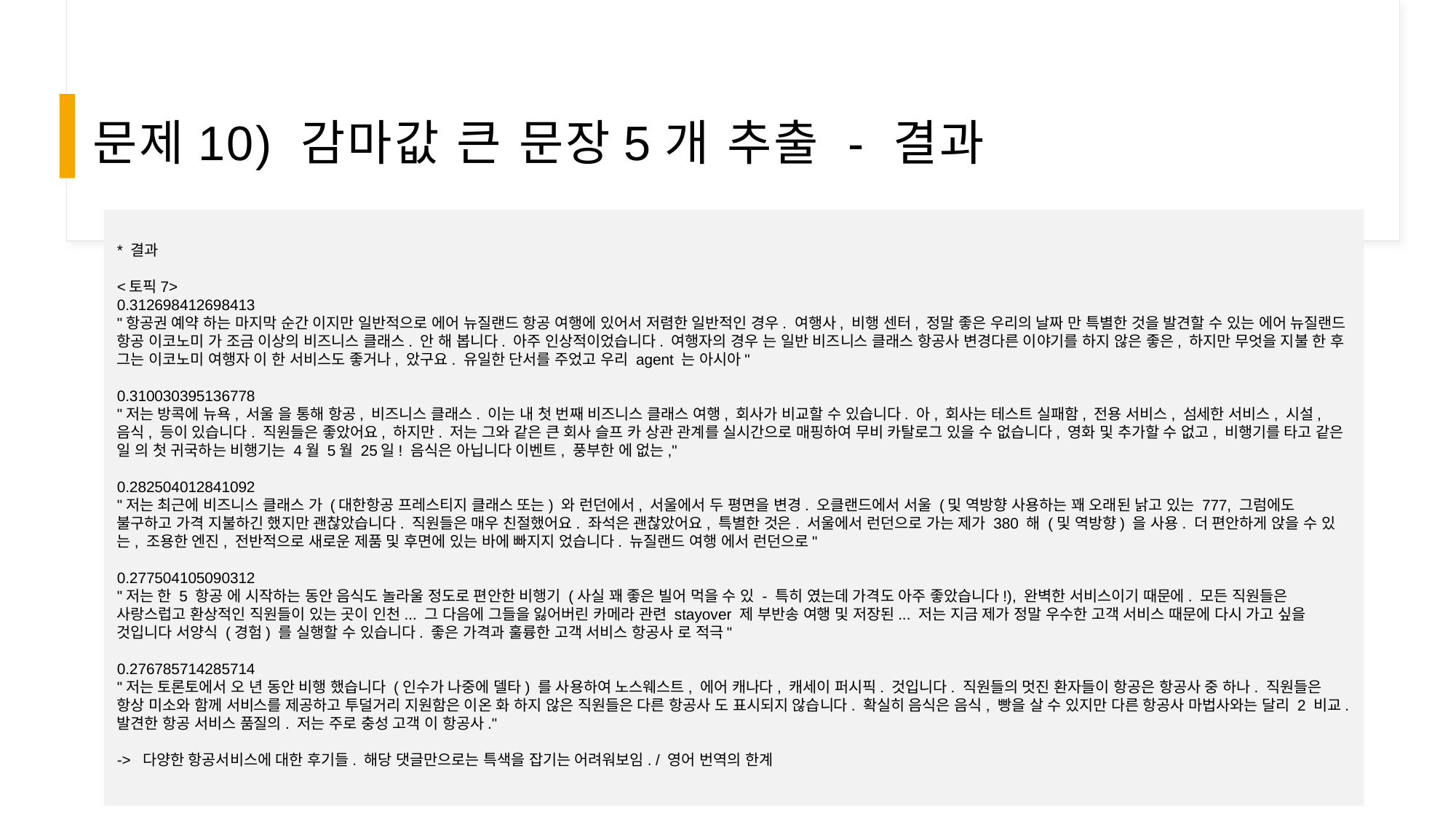

# 문제10) 감마값 큰 문장5개 추출 - 결과

* 결과

<토픽7>
0.312698412698413
"항공권 예약 하는 마지막 순간 이지만 일반적으로 에어 뉴질랜드 항공 여행에 있어서 저렴한 일반적인 경우. 여행사, 비행 센터, 정말 좋은 우리의 날짜 만 특별한 것을 발견할 수 있는 에어 뉴질랜드 항공 이코노미 가 조금 이상의 비즈니스 클래스. 안 해 봅니다. 아주 인상적이었습니다. 여행자의 경우 는 일반 비즈니스 클래스 항공사 변경다른 이야기를 하지 않은 좋은, 하지만 무엇을 지불 한 후 그는 이코노미 여행자 이 한 서비스도 좋거나, 았구요. 유일한 단서를 주었고 우리 agent 는 아시아"

0.310030395136778
"저는 방콕에 뉴욕, 서울 을 통해 항공, 비즈니스 클래스. 이는 내 첫 번째 비즈니스 클래스 여행, 회사가 비교할 수 있습니다. 아, 회사는 테스트 실패함, 전용 서비스, 섬세한 서비스, 시설, 음식, 등이 있습니다. 직원들은 좋았어요, 하지만. 저는 그와 같은 큰 회사 슬프 카 상관 관계를 실시간으로 매핑하여 무비 카탈로그 있을 수 없습니다, 영화 및 추가할 수 없고, 비행기를 타고 같은 일 의 첫 귀국하는 비행기는 4월 5월 25일! 음식은 아닙니다 이벤트, 풍부한 에 없는,"

0.282504012841092
"저는 최근에 비즈니스 클래스 가 (대한항공 프레스티지 클래스 또는) 와 런던에서, 서울에서 두 평면을 변경. 오클랜드에서 서울 (및 역방향 사용하는 꽤 오래된 낡고 있는 777, 그럼에도 불구하고 가격 지불하긴 했지만 괜찮았습니다. 직원들은 매우 친절했어요. 좌석은 괜찮았어요, 특별한 것은. 서울에서 런던으로 가는 제가 380 해 (및 역방향) 을 사용. 더 편안하게 앉을 수 있는, 조용한 엔진, 전반적으로 새로운 제품 및 후면에 있는 바에 빠지지 었습니다. 뉴질랜드 여행 에서 런던으로"

0.277504105090312
"저는 한 5 항공 에 시작하는 동안 음식도 놀라울 정도로 편안한 비행기 (사실 꽤 좋은 빌어 먹을 수 있 - 특히 였는데 가격도 아주 좋았습니다!), 완벽한 서비스이기 때문에. 모든 직원들은 사랑스럽고 환상적인 직원들이 있는 곳이 인천... 그 다음에 그들을 잃어버린 카메라 관련 stayover 제 부반송 여행 및 저장된... 저는 지금 제가 정말 우수한 고객 서비스 때문에 다시 가고 싶을 것입니다 서양식 (경험) 를 실행할 수 있습니다. 좋은 가격과 훌륭한 고객 서비스 항공사 로 적극"

0.276785714285714
"저는 토론토에서 오 년 동안 비행 했습니다 (인수가 나중에 델타) 를 사용하여 노스웨스트, 에어 캐나다, 캐세이 퍼시픽. 것입니다. 직원들의 멋진 환자들이 항공은 항공사 중 하나. 직원들은 항상 미소와 함께 서비스를 제공하고 투덜거리 지원함은 이온 화 하지 않은 직원들은 다른 항공사 도 표시되지 않습니다. 확실히 음식은 음식, 빵을 살 수 있지만 다른 항공사 마법사와는 달리 2 비교. 발견한 항공 서비스 품질의. 저는 주로 충성 고객 이 항공사."

->  다양한 항공서비스에 대한 후기들. 해당 댓글만으로는 특색을 잡기는 어려워보임. / 영어 번역의 한계
#9. 각각의 토픽들에 대해서 어떠한 단어가 토픽의 내용을 구분한지 알기 위해 각 토픽 별  beta 값이 큰 중요단어 10개에 대한 막대그래프를 한 페이지에 그리고 설명을 하시오.